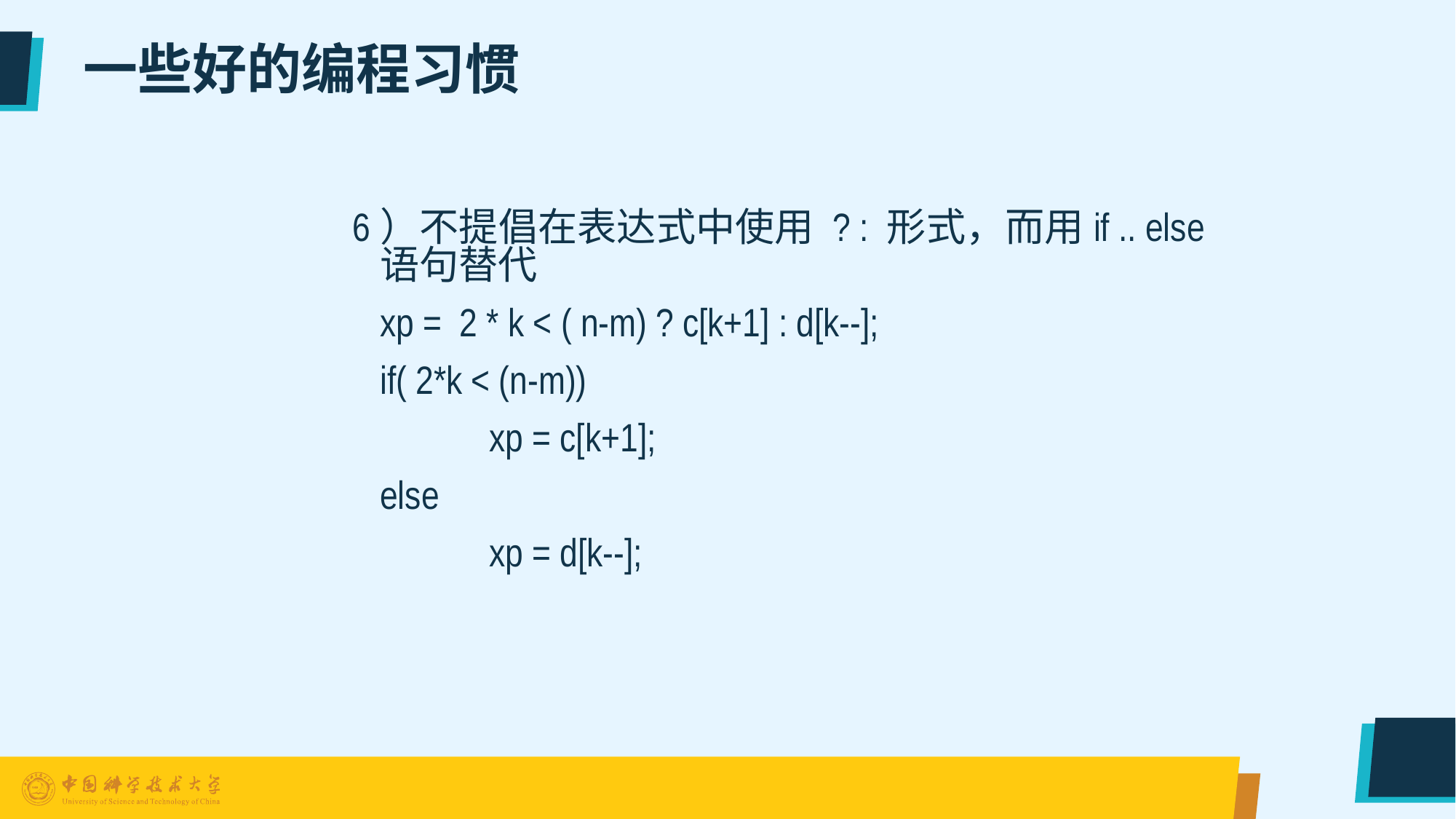

# 一些好的编程习惯
6）不提倡在表达式中使用 ? : 形式，而用if .. else语句替代
	xp =  2 * k < ( n-m) ? c[k+1] : d[k--];
	if( 2*k < (n-m))
		xp = c[k+1];
	else
		xp = d[k--];